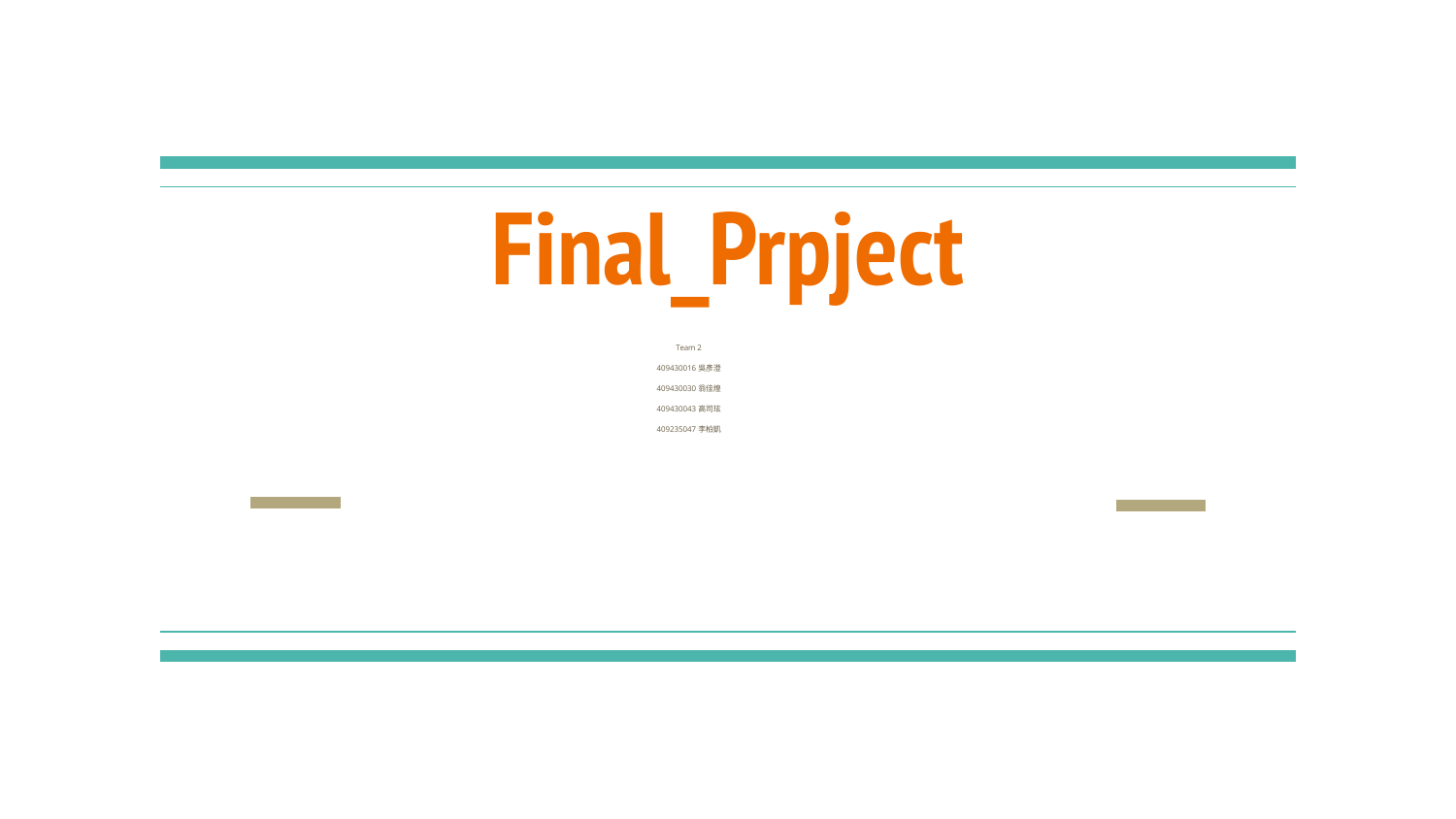

# Final_Prpject
Team 2

409430016 吳彥澄

409430030 翁佳煌

409430043 高司玹

409235047 李柏凱